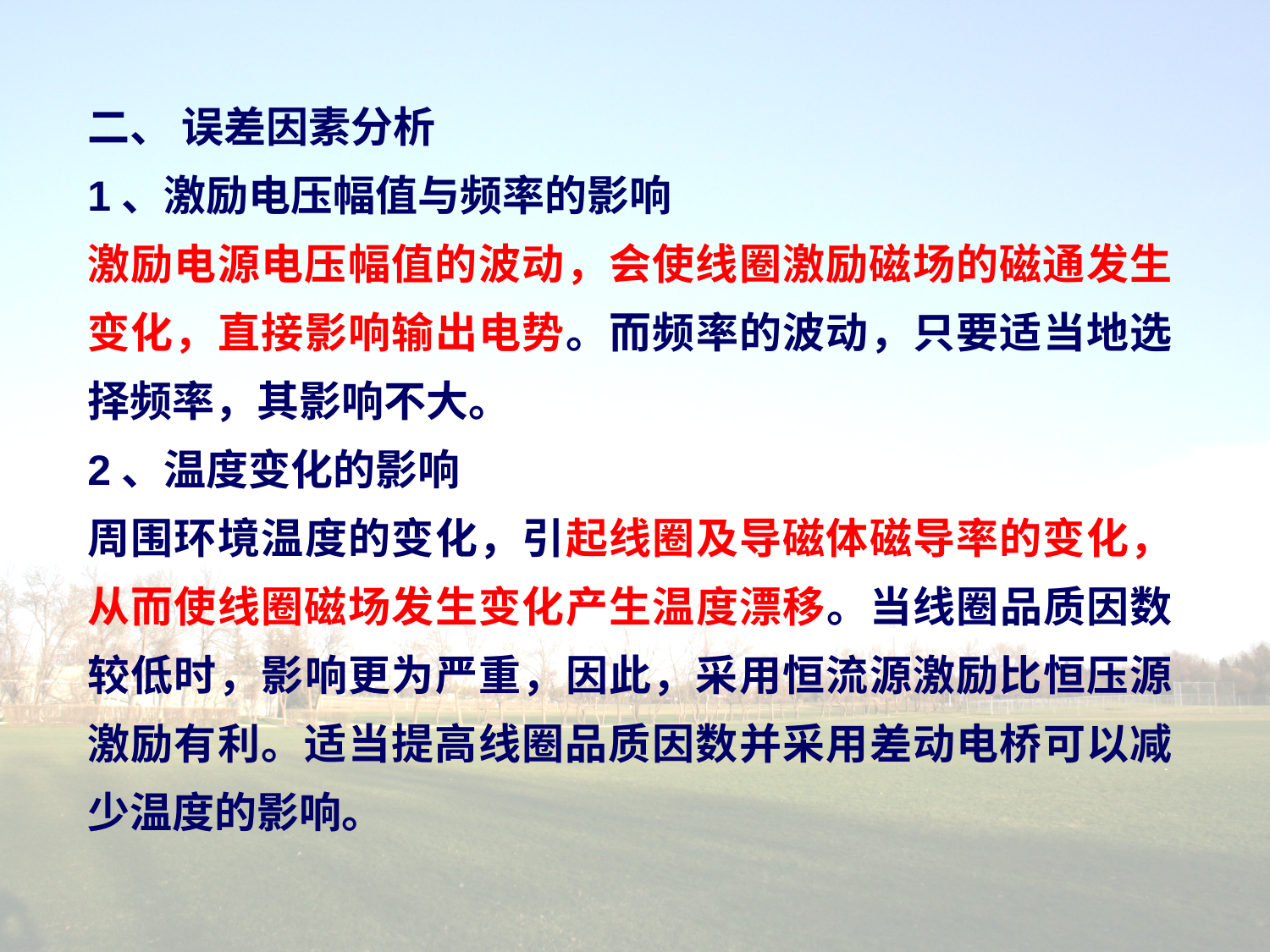

二、 误差因素分析
1、激励电压幅值与频率的影响
激励电源电压幅值的波动，会使线圈激励磁场的磁通发生变化，直接影响输出电势。而频率的波动，只要适当地选择频率，其影响不大。
2、温度变化的影响
周围环境温度的变化，引起线圈及导磁体磁导率的变化，从而使线圈磁场发生变化产生温度漂移。当线圈品质因数较低时，影响更为严重，因此，采用恒流源激励比恒压源激励有利。适当提高线圈品质因数并采用差动电桥可以减少温度的影响。